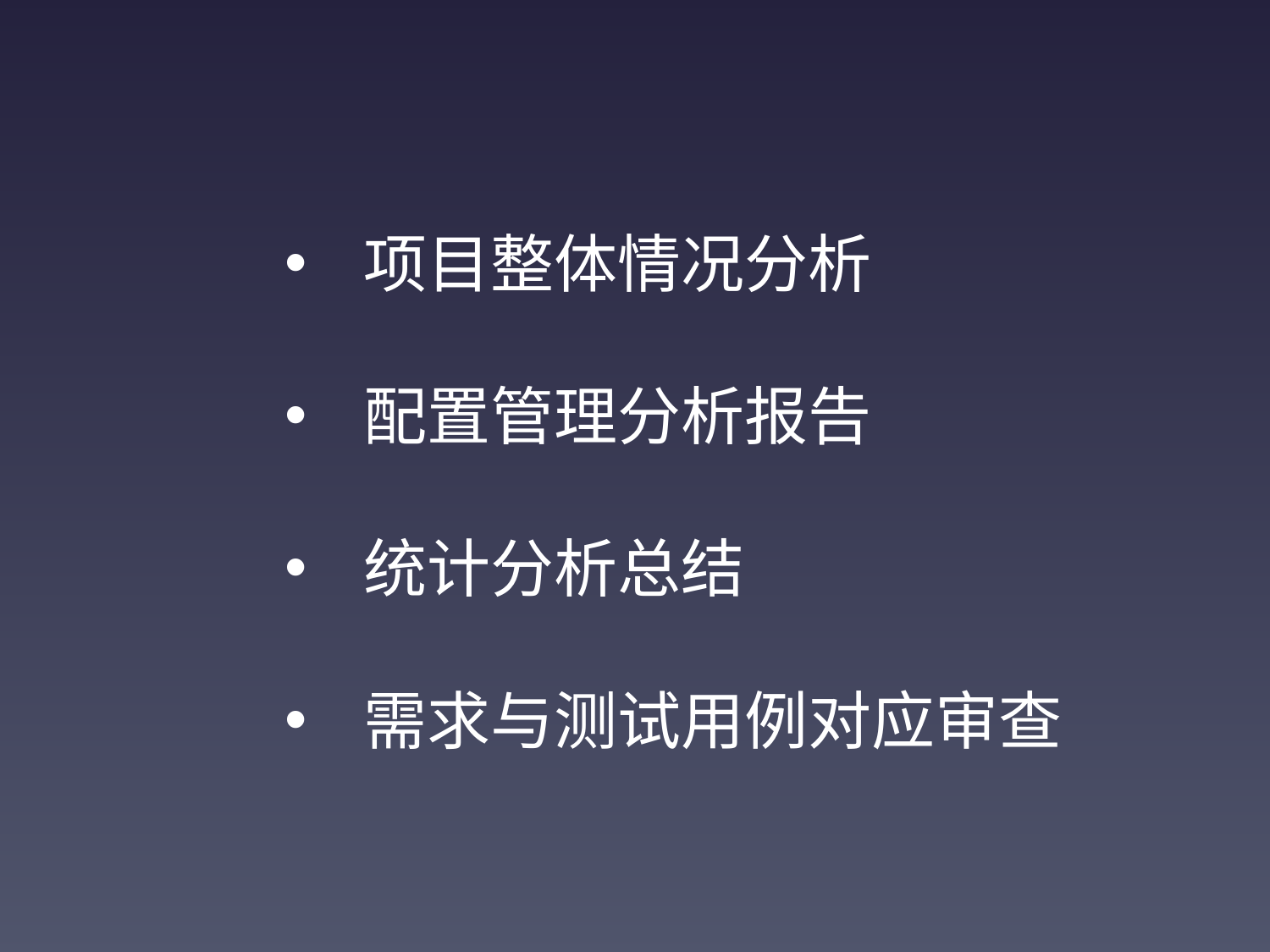

项目整体情况分析

配置管理分析报告

统计分析总结

需求与测试用例对应审查